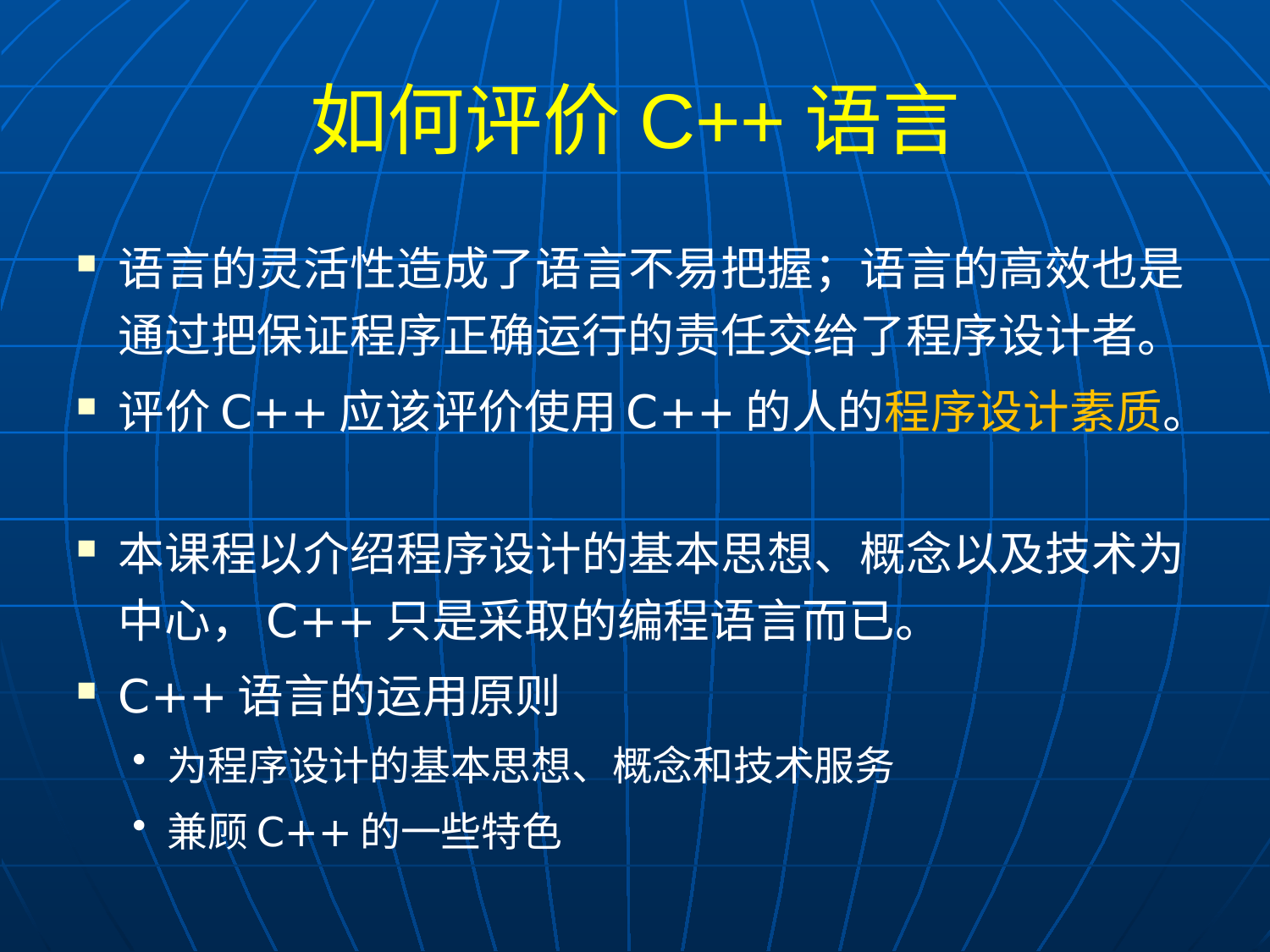

# 如何评价C++语言
语言的灵活性造成了语言不易把握；语言的高效也是通过把保证程序正确运行的责任交给了程序设计者。
评价C++应该评价使用C++的人的程序设计素质。
本课程以介绍程序设计的基本思想、概念以及技术为中心，C++只是采取的编程语言而已。
C++语言的运用原则
为程序设计的基本思想、概念和技术服务
兼顾C++的一些特色